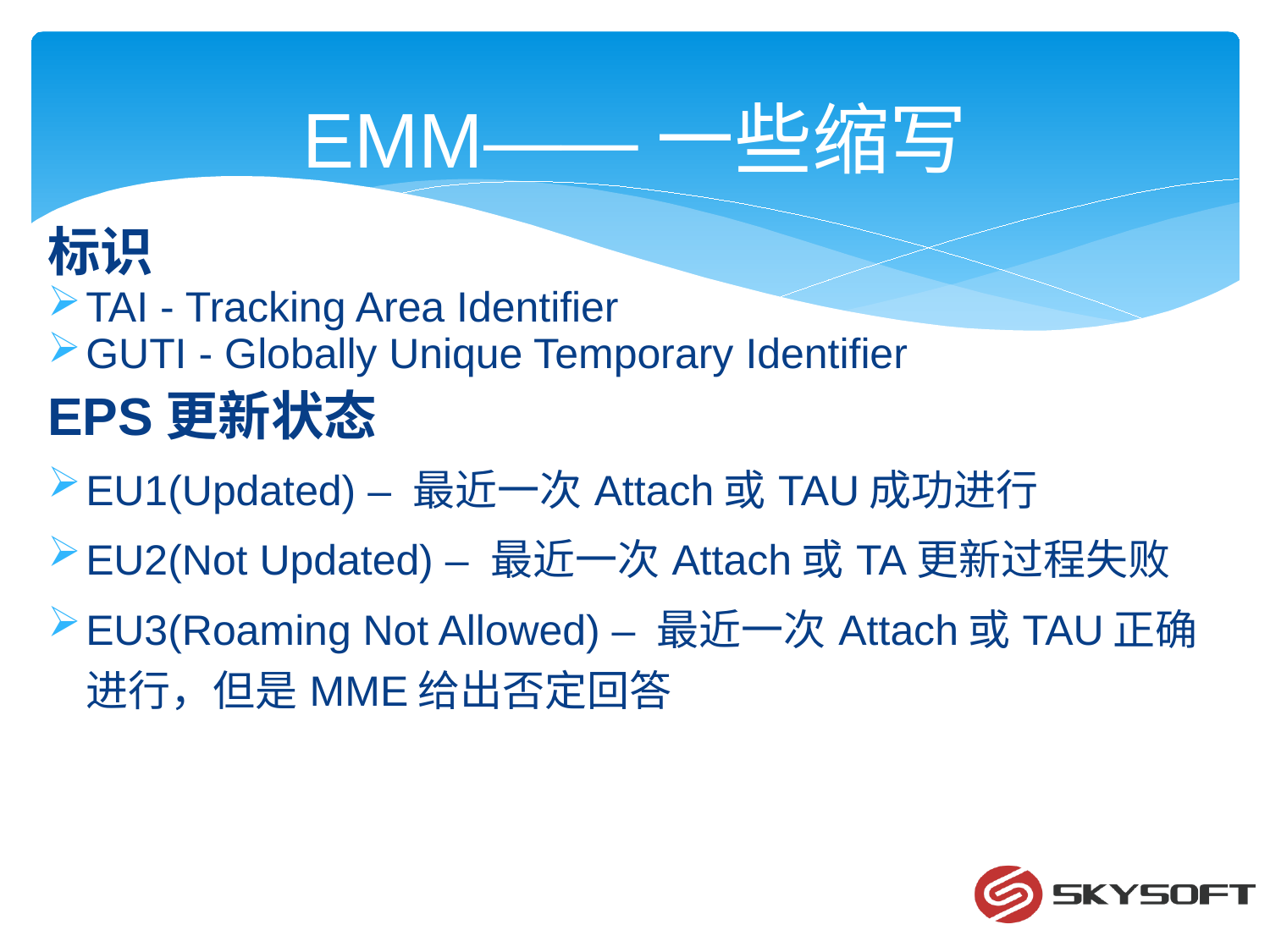

# EMM——一些缩写
标识
TAI - Tracking Area Identifier
GUTI - Globally Unique Temporary Identifier
EPS更新状态
EU1(Updated) – 最近一次Attach或TAU成功进行
EU2(Not Updated) – 最近一次Attach或TA更新过程失败
EU3(Roaming Not Allowed) – 最近一次Attach或TAU正确进行，但是MME给出否定回答